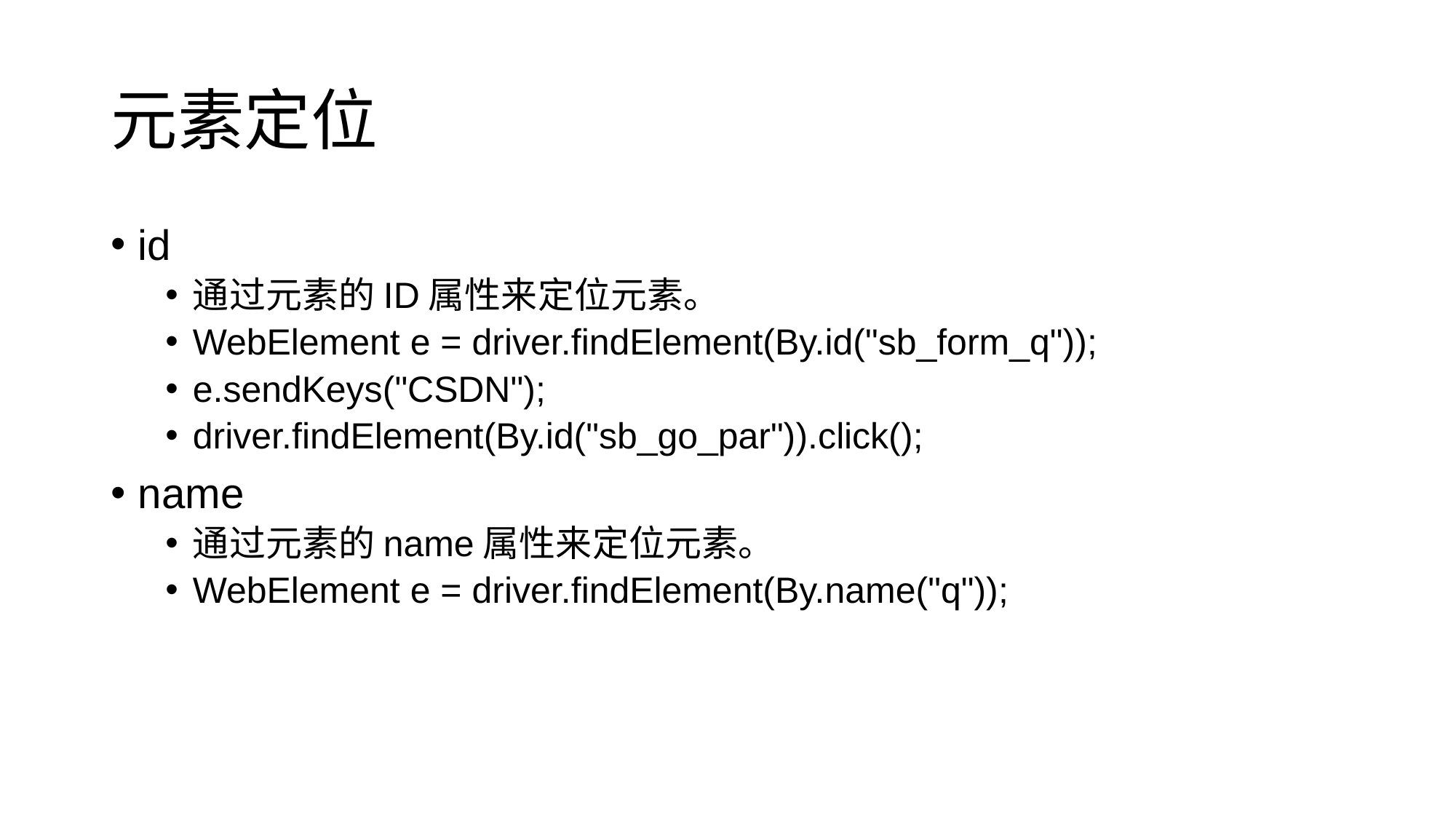

# 元素定位
id
通过元素的ID属性来定位元素。
WebElement e = driver.findElement(By.id("sb_form_q"));
e.sendKeys("CSDN");
driver.findElement(By.id("sb_go_par")).click();
name
通过元素的name属性来定位元素。
WebElement e = driver.findElement(By.name("q"));